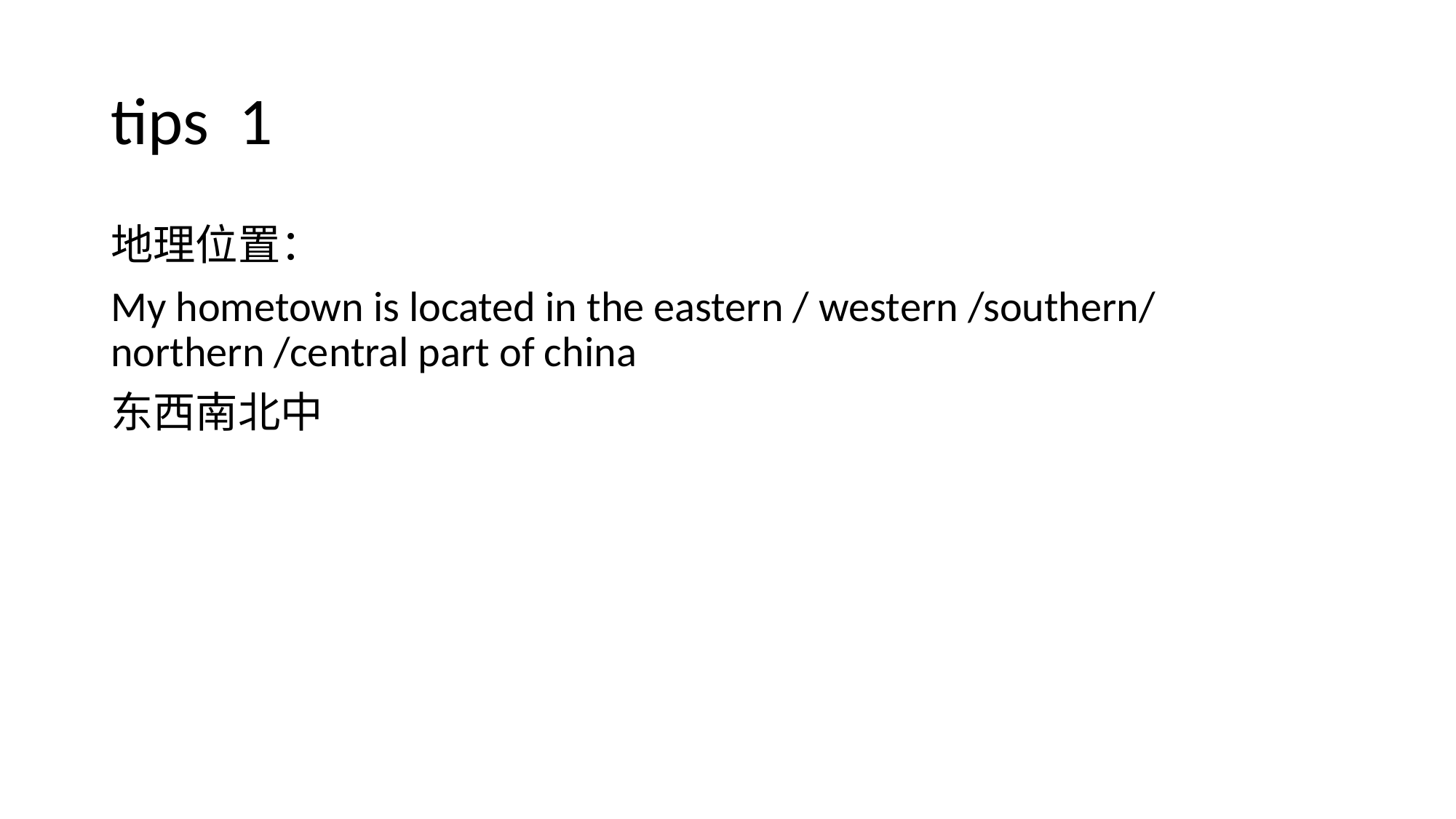

# tips  1
地理位置：
My hometown is located in the eastern / western /southern/ northern /central part of china
东西南北中